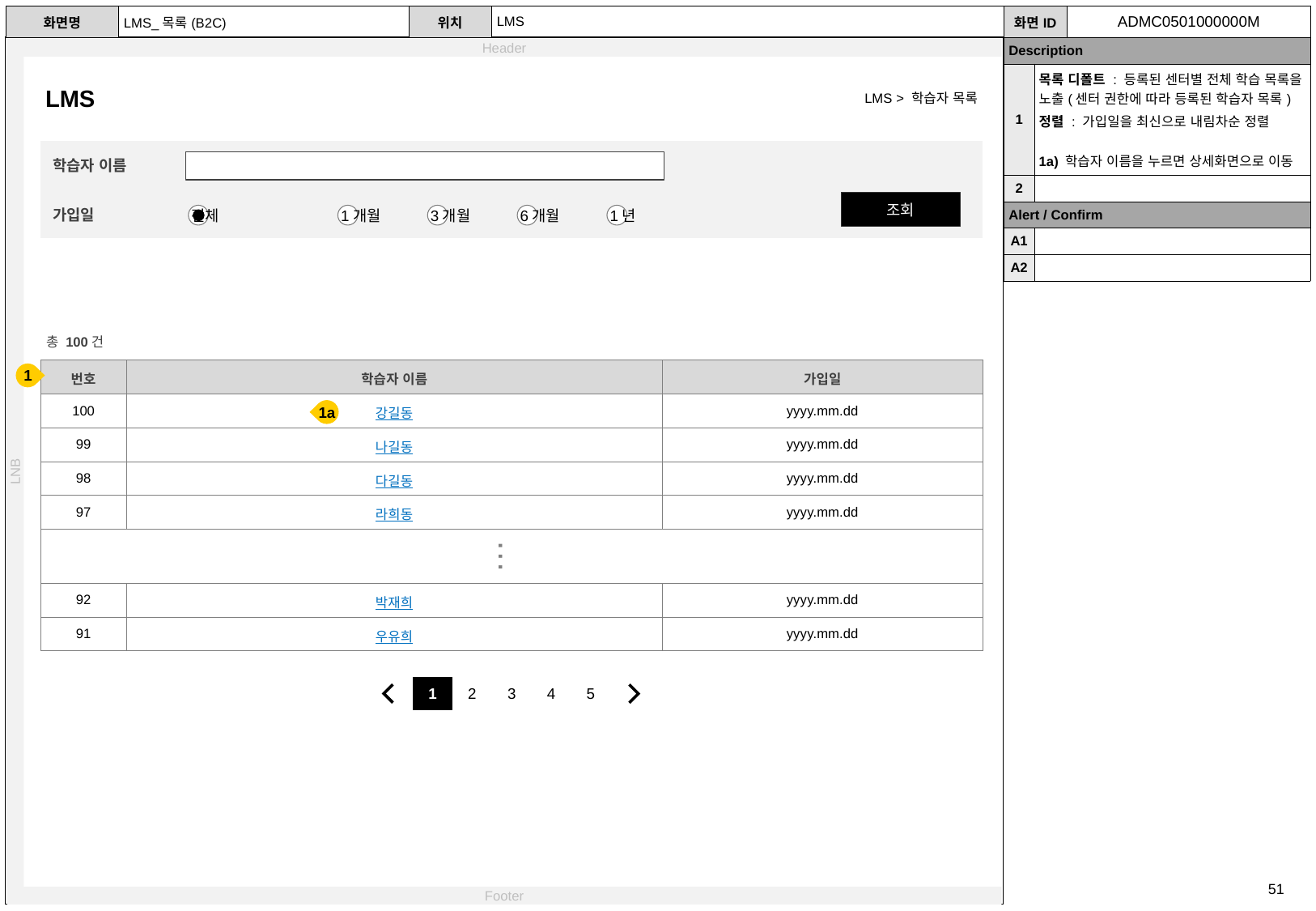

| 화면명 | LMS\_목록(B2C) | 위치 | LMS | 화면ID | ADMC0501000000M |
| --- | --- | --- | --- | --- | --- |
| Description |  |
| --- | --- |
| 1 | 목록 디폴트 : 등록된 센터별 전체 학습 목록을 노출(센터 권한에 따라 등록된 학습자 목록) 정렬 : 가입일을 최신으로 내림차순 정렬 1a) 학습자 이름을 누르면 상세화면으로 이동 |
| 2 |  |
| Alert / Confirm |  |
| A1 |  |
| A2 |  |
LMS
LMS > 학습자 목록
| 학습자 이름 |  |
| --- | --- |
| 가입일 |  |

조회
전체

1개월
3개월
6개월
1년
총 100건
1

| 번호 | 학습자 이름 | 가입일 |
| --- | --- | --- |
| 100 | 강길동 | yyyy.mm.dd |
| 99 | 나길동 | yyyy.mm.dd |
| 98 | 다길동 | yyyy.mm.dd |
| 97 | 라희동 | yyyy.mm.dd |
|  |  |  |
| 92 | 박재희 | yyyy.mm.dd |
| 91 | 우유희 | yyyy.mm.dd |
1a

…
| 1 | 2 | 3 | 4 | 5 |
| --- | --- | --- | --- | --- |